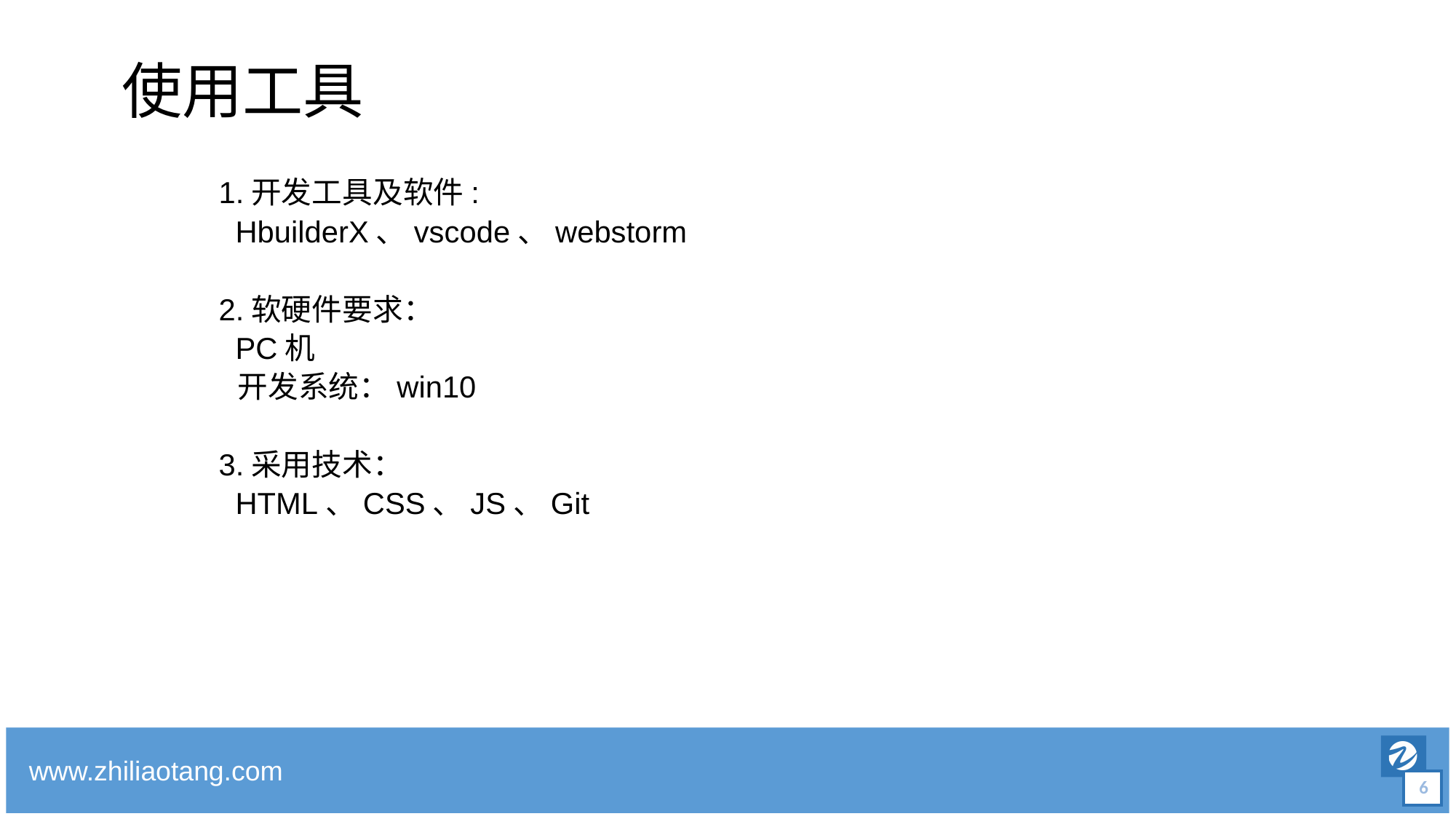

# 使用工具
 1.开发工具及软件:
   HbuilderX、vscode、webstorm

 2.软硬件要求：
   PC机
   开发系统：win10

 3.采用技术：
   HTML、CSS、JS、Git
6